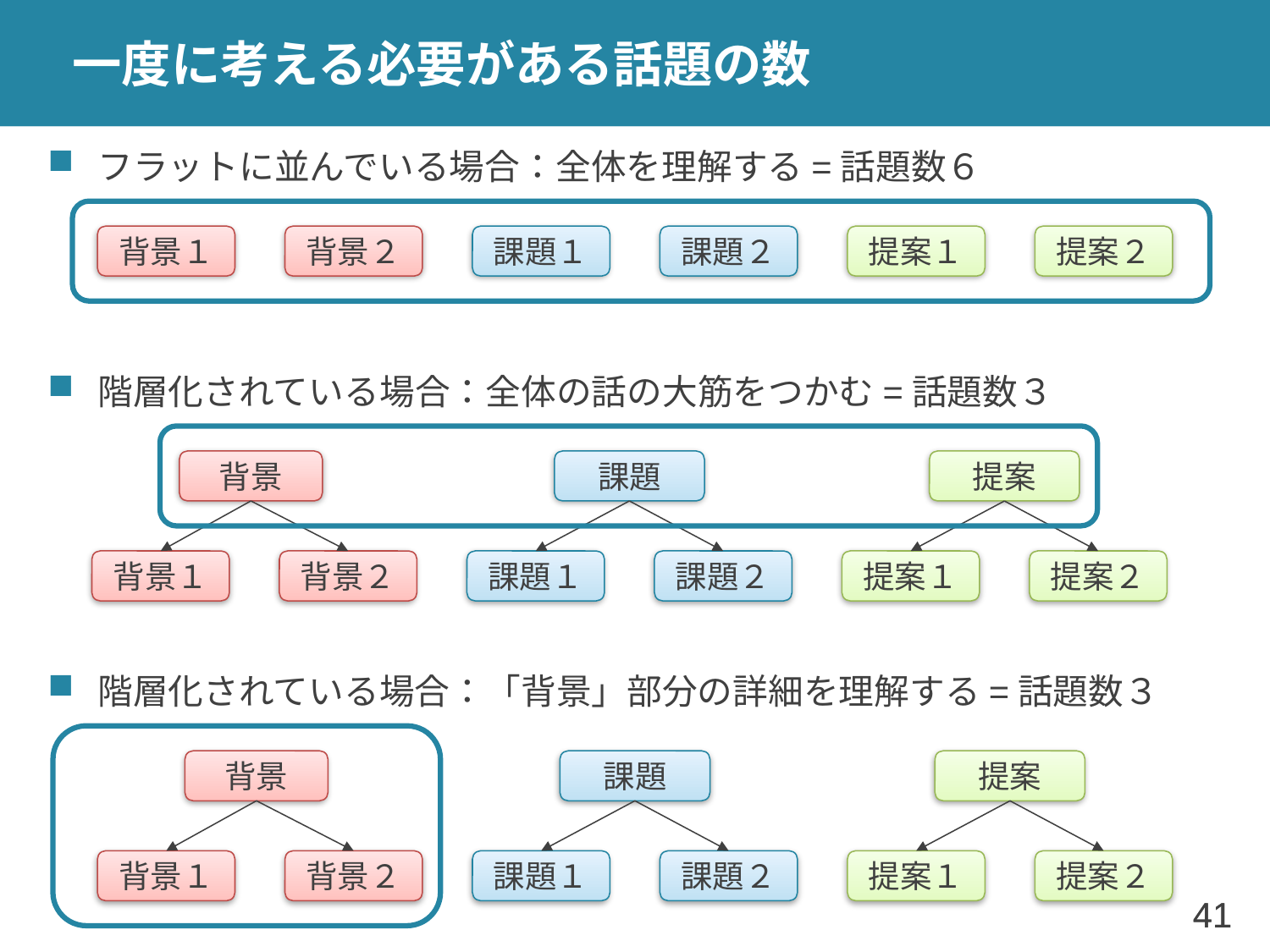

# 一度に考える必要がある話題の数
フラットに並んでいる場合：全体を理解する=話題数６

背景１
背景２
課題１
課題２
提案１
提案２
階層化されている場合：全体の話の大筋をつかむ=話題数３

背景
課題
提案
背景１
背景２
課題１
課題２
提案１
提案２
階層化されている場合：「背景」部分の詳細を理解する=話題数３

背景
課題
提案
背景１
背景２
課題１
課題２
提案１
提案２